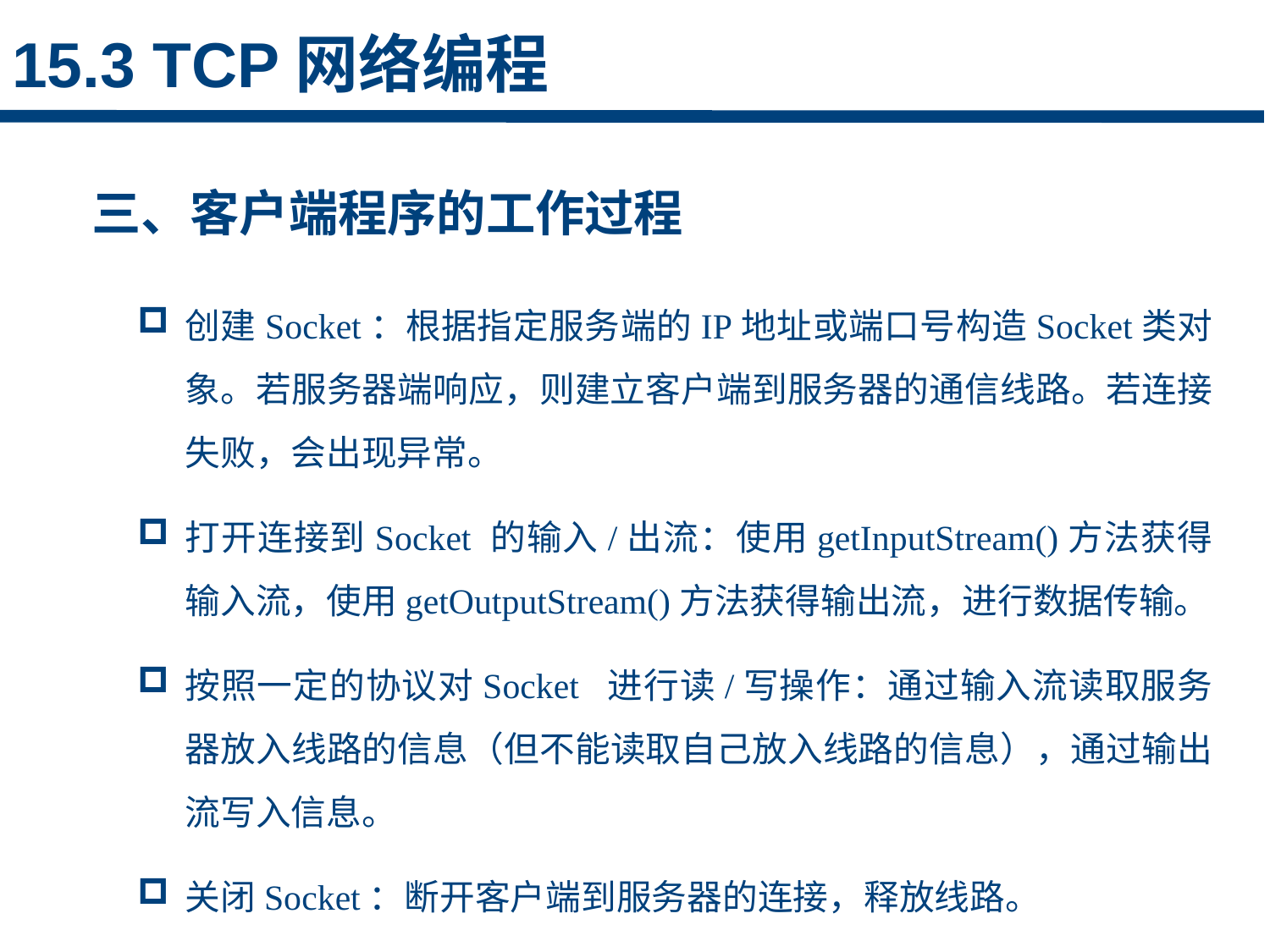

15.3 TCP网络编程
三、客户端程序的工作过程
点击添加文本
创建Socket：根据指定服务端的IP地址或端口号构造Socket类对象。若服务器端响应，则建立客户端到服务器的通信线路。若连接失败，会出现异常。
打开连接到Socket 的输入/出流：使用getInputStream()方法获得输入流，使用getOutputStream()方法获得输出流，进行数据传输。
按照一定的协议对Socket  进行读/写操作：通过输入流读取服务器放入线路的信息（但不能读取自己放入线路的信息），通过输出流写入信息。
关闭Socket：断开客户端到服务器的连接，释放线路。
点击添加文本
点击添加文本
点击添加文本